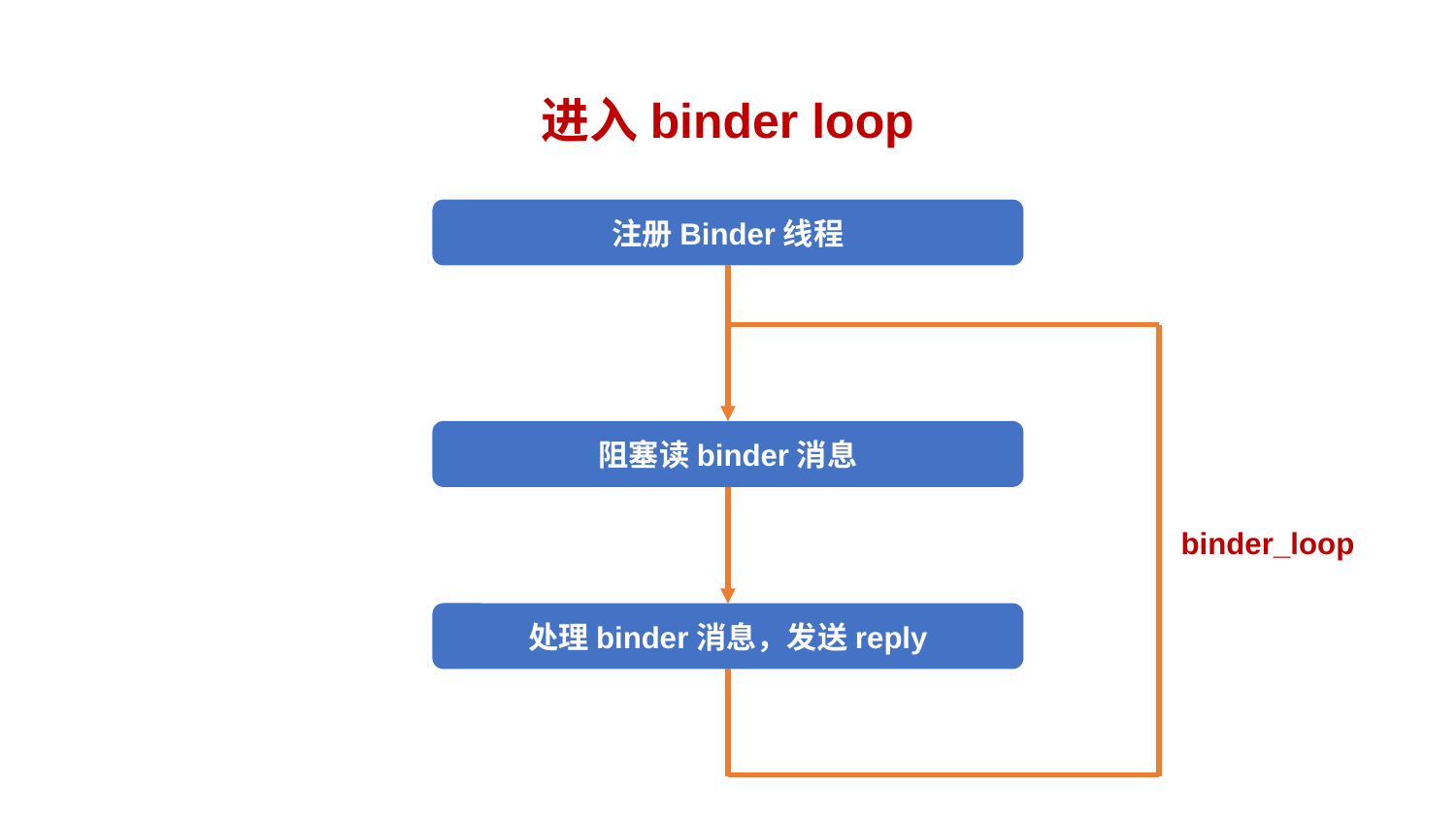

# 进入binder loop
注册Binder线程
阻塞读binder消息
binder_loop
处理binder消息，发送reply